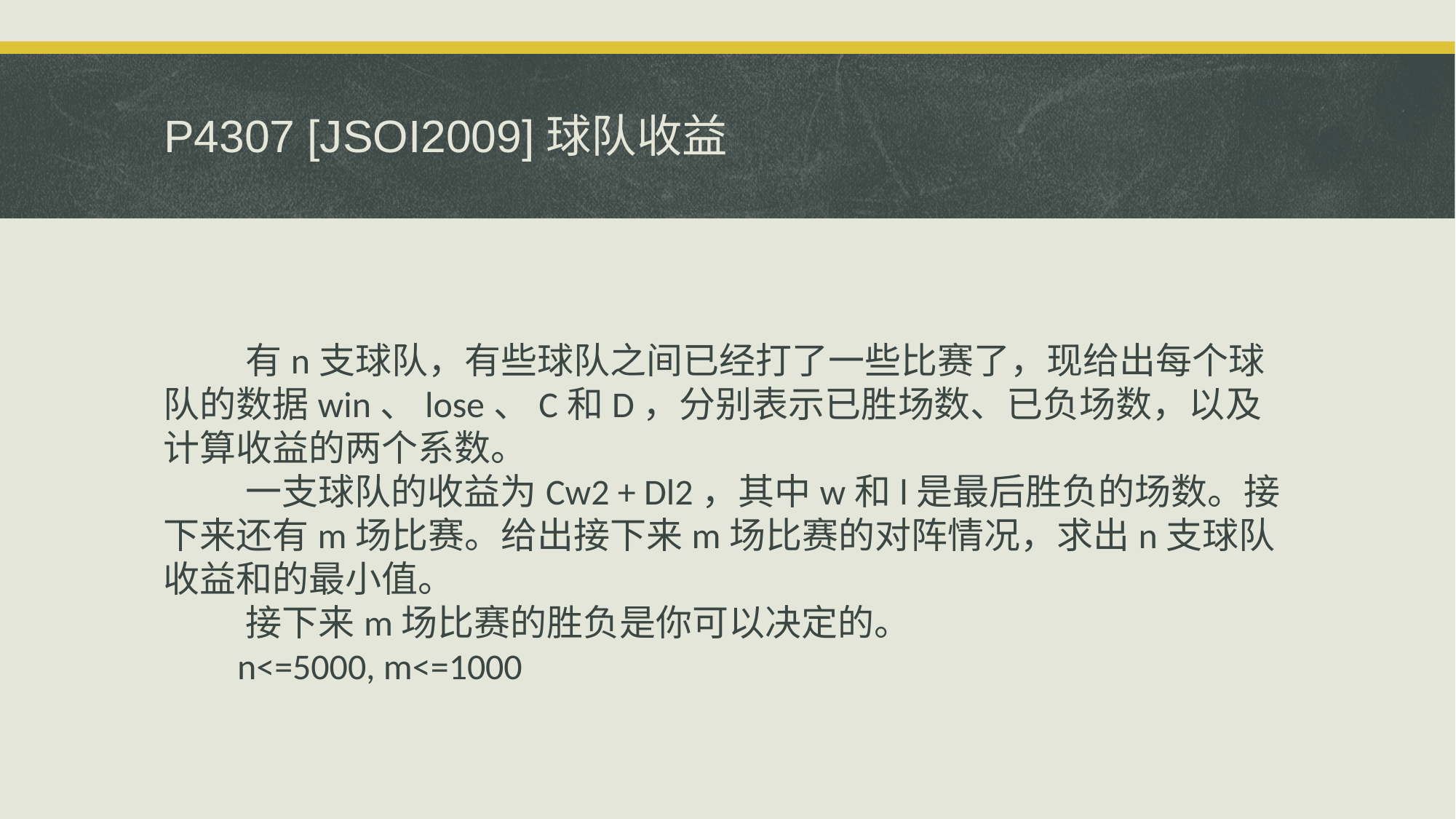

# P4307 [JSOI2009]球队收益
         有n支球队，有些球队之间已经打了一些比赛了，现给出每个球队的数据win、lose、C和D，分别表示已胜场数、已负场数，以及计算收益的两个系数。
         一支球队的收益为Cw2 + Dl2，其中w和l是最后胜负的场数。接下来还有m场比赛。给出接下来m场比赛的对阵情况，求出n支球队收益和的最小值。
         接下来m场比赛的胜负是你可以决定的。
         n<=5000, m<=1000